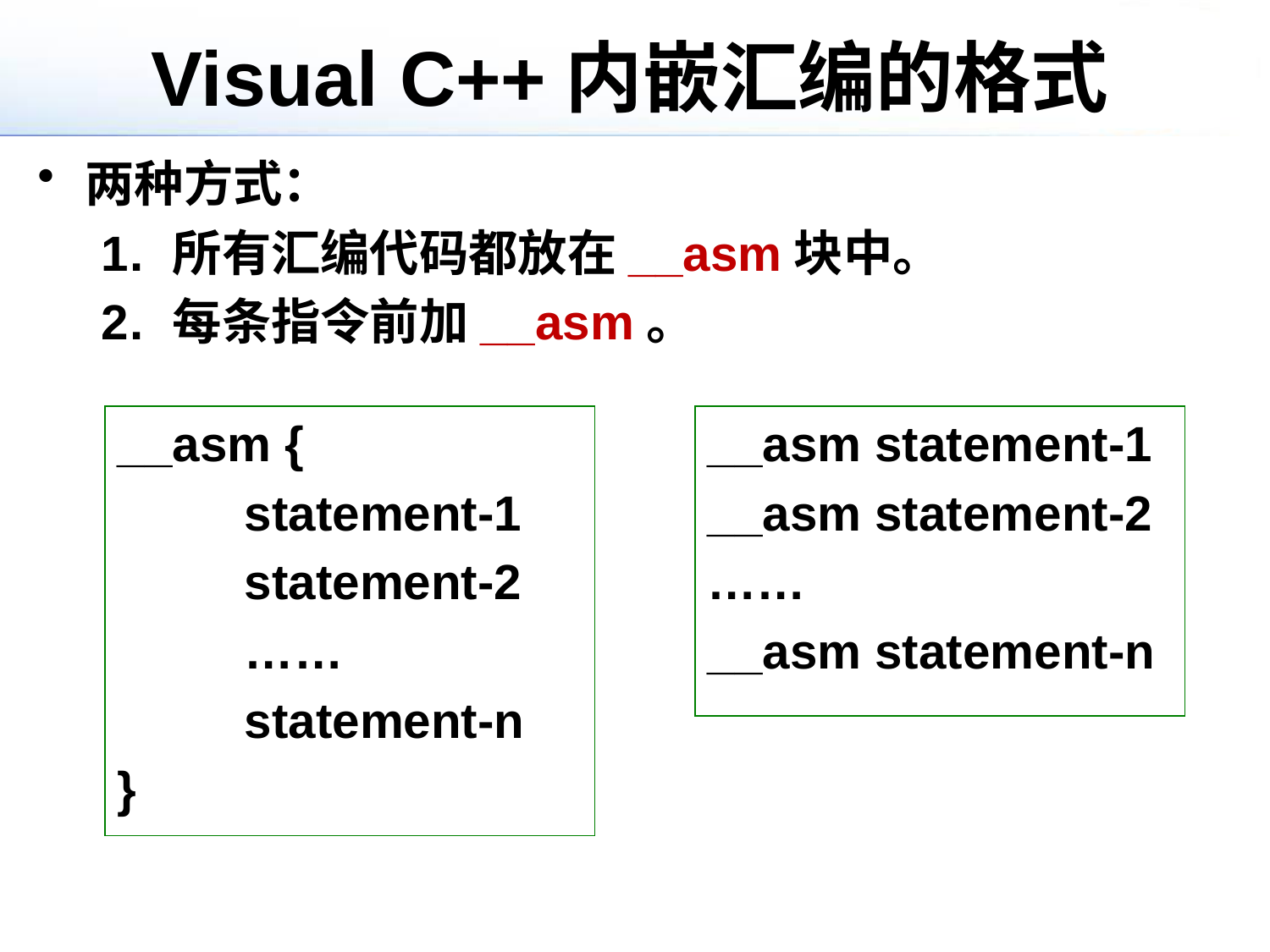

# Visual C++内嵌汇编的格式
两种方式：
所有汇编代码都放在__asm块中。
每条指令前加__asm。
__asm {
	statement-1
	statement-2
	……
	statement-n
}

__asm statement-1
__asm statement-2
……
__asm statement-n